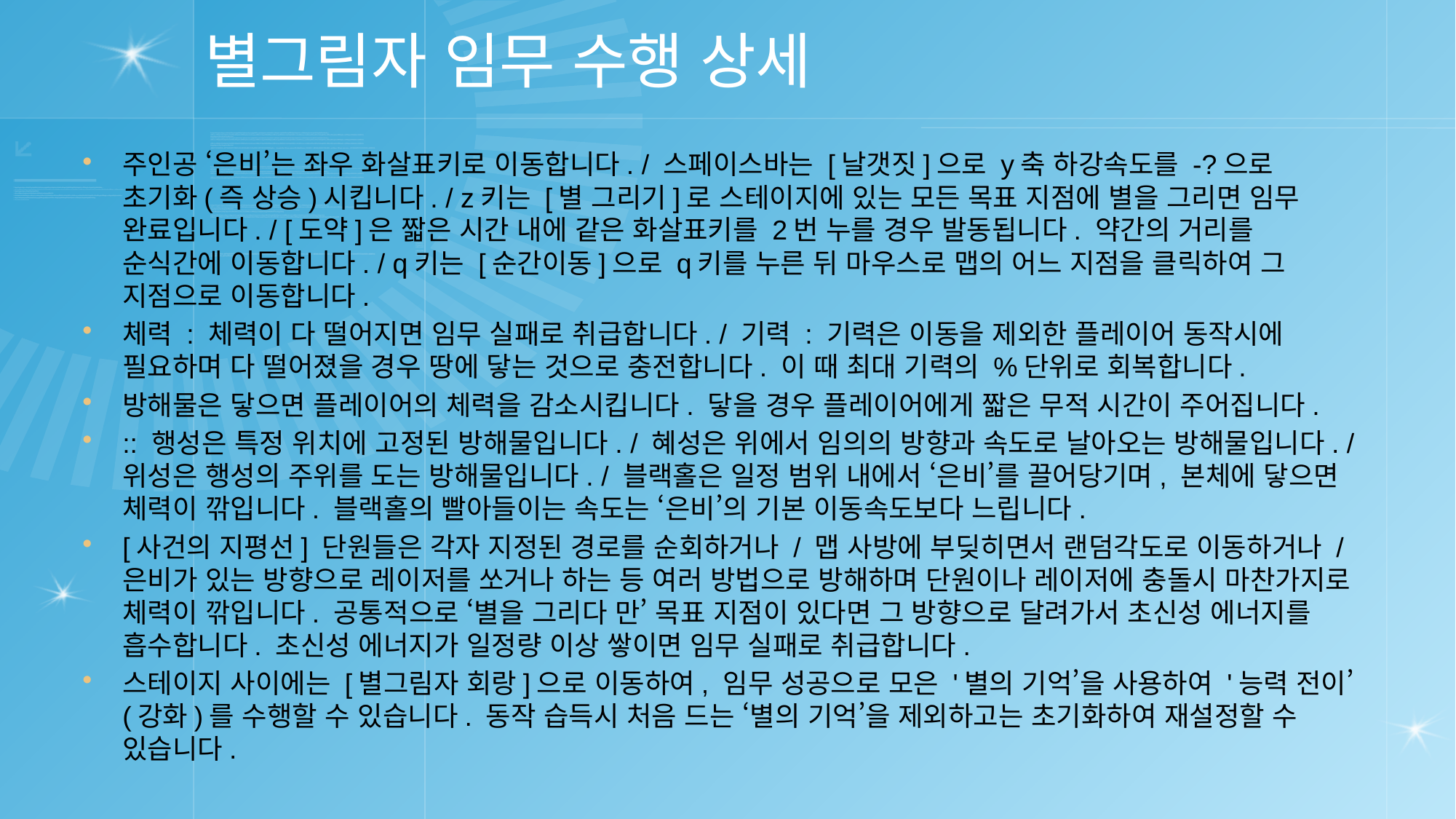

# 별그림자 임무 수행 상세
주인공 ‘은비’는 좌우 화살표키로 이동합니다. / 스페이스바는 [날갯짓]으로 y축 하강속도를 -?으로 초기화(즉 상승)시킵니다. / z키는 [별 그리기]로 스테이지에 있는 모든 목표 지점에 별을 그리면 임무 완료입니다. / [도약]은 짧은 시간 내에 같은 화살표키를 2번 누를 경우 발동됩니다. 약간의 거리를 순식간에 이동합니다. / q키는 [순간이동]으로 q키를 누른 뒤 마우스로 맵의 어느 지점을 클릭하여 그 지점으로 이동합니다.
체력 : 체력이 다 떨어지면 임무 실패로 취급합니다. / 기력 : 기력은 이동을 제외한 플레이어 동작시에 필요하며 다 떨어졌을 경우 땅에 닿는 것으로 충전합니다. 이 때 최대 기력의 %단위로 회복합니다.
방해물은 닿으면 플레이어의 체력을 감소시킵니다. 닿을 경우 플레이어에게 짧은 무적 시간이 주어집니다.
:: 행성은 특정 위치에 고정된 방해물입니다. / 혜성은 위에서 임의의 방향과 속도로 날아오는 방해물입니다. / 위성은 행성의 주위를 도는 방해물입니다. / 블랙홀은 일정 범위 내에서 ‘은비’를 끌어당기며, 본체에 닿으면 체력이 깎입니다. 블랙홀의 빨아들이는 속도는 ‘은비’의 기본 이동속도보다 느립니다.
[사건의 지평선] 단원들은 각자 지정된 경로를 순회하거나 / 맵 사방에 부딪히면서 랜덤각도로 이동하거나 / 은비가 있는 방향으로 레이저를 쏘거나 하는 등 여러 방법으로 방해하며 단원이나 레이저에 충돌시 마찬가지로 체력이 깎입니다. 공통적으로 ‘별을 그리다 만’ 목표 지점이 있다면 그 방향으로 달려가서 초신성 에너지를 흡수합니다. 초신성 에너지가 일정량 이상 쌓이면 임무 실패로 취급합니다.
스테이지 사이에는 [별그림자 회랑]으로 이동하여, 임무 성공으로 모은 '별의 기억’을 사용하여 '능력 전이’(강화)를 수행할 수 있습니다. 동작 습득시 처음 드는 ‘별의 기억’을 제외하고는 초기화하여 재설정할 수 있습니다.